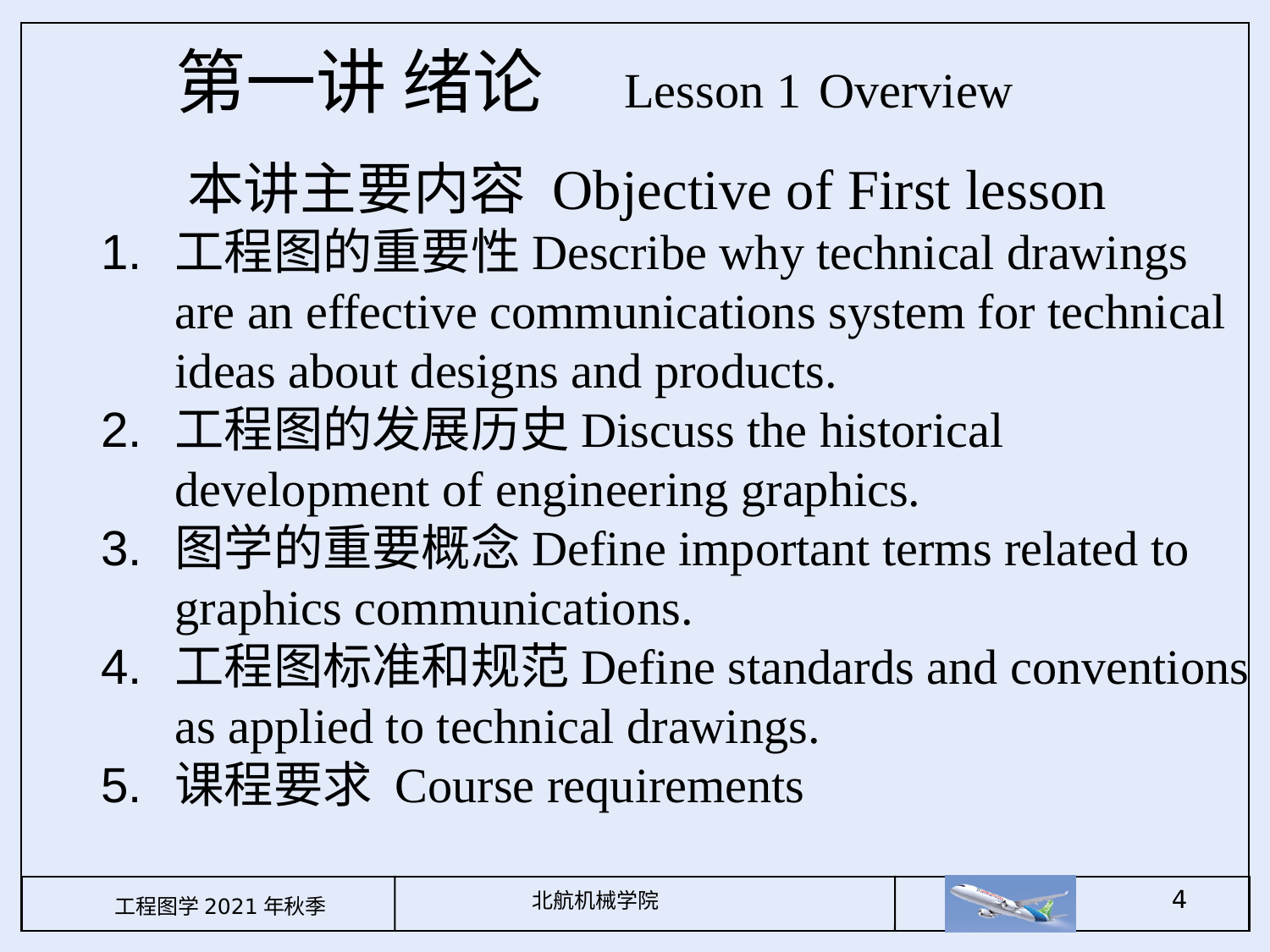

第一讲 绪论    Lesson 1 Overview
本讲主要内容 Objective of First lesson
工程图的重要性Describe why technical drawings are an effective communications system for technical ideas about designs and products.
工程图的发展历史Discuss the historical development of engineering graphics.
图学的重要概念Define important terms related to graphics communications.
工程图标准和规范Define standards and conventions as applied to technical drawings.
课程要求 Course requirements